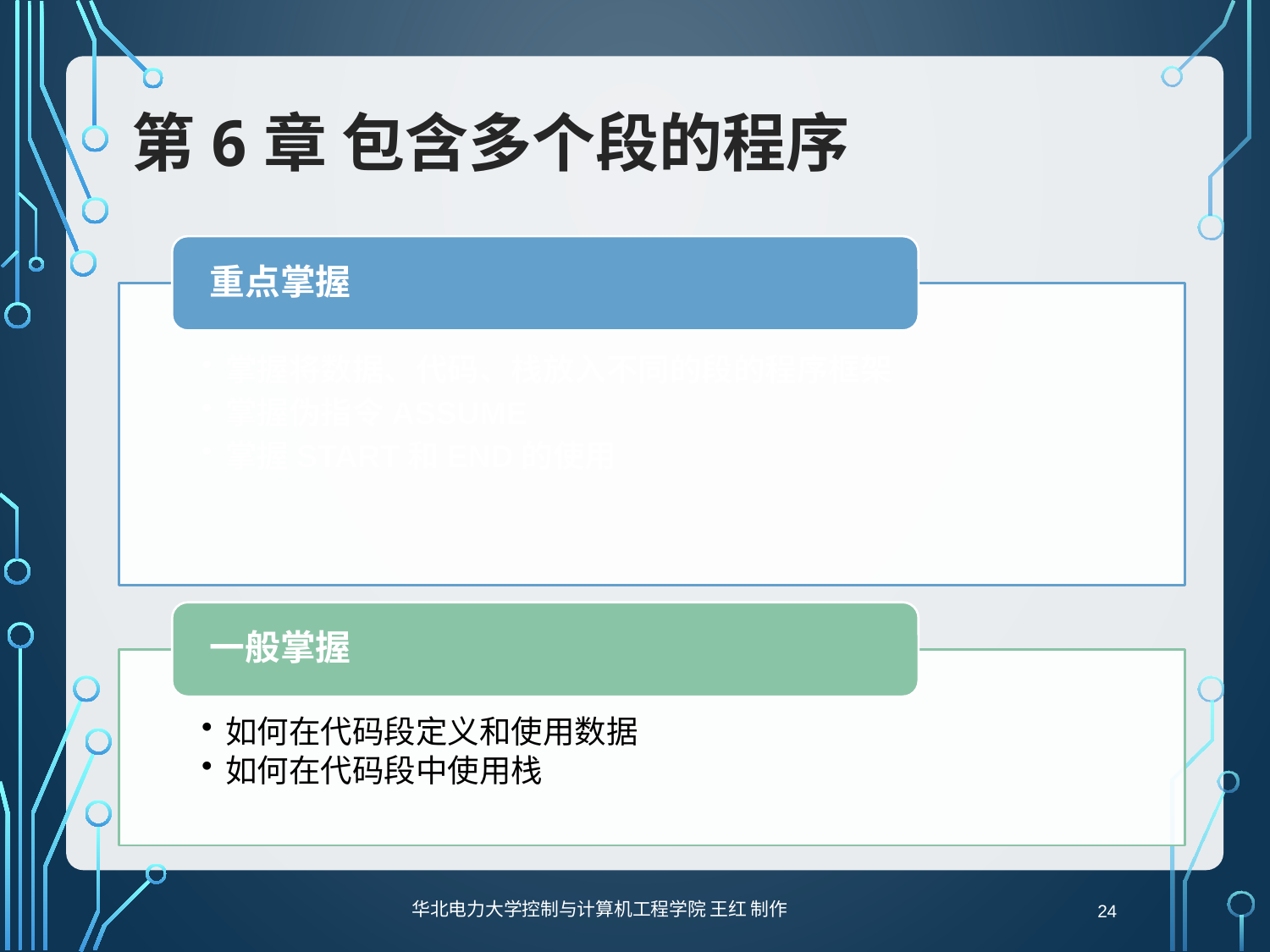

# 第6章 包含多个段的程序
掌握将数据、代码、栈放入不同的段的程序框架
掌握伪指令ASSUME
掌握START和END的使用
重点掌握
如何在代码段定义和使用数据
如何在代码段中使用栈
一般掌握
24
华北电力大学控制与计算机工程学院 王红 制作